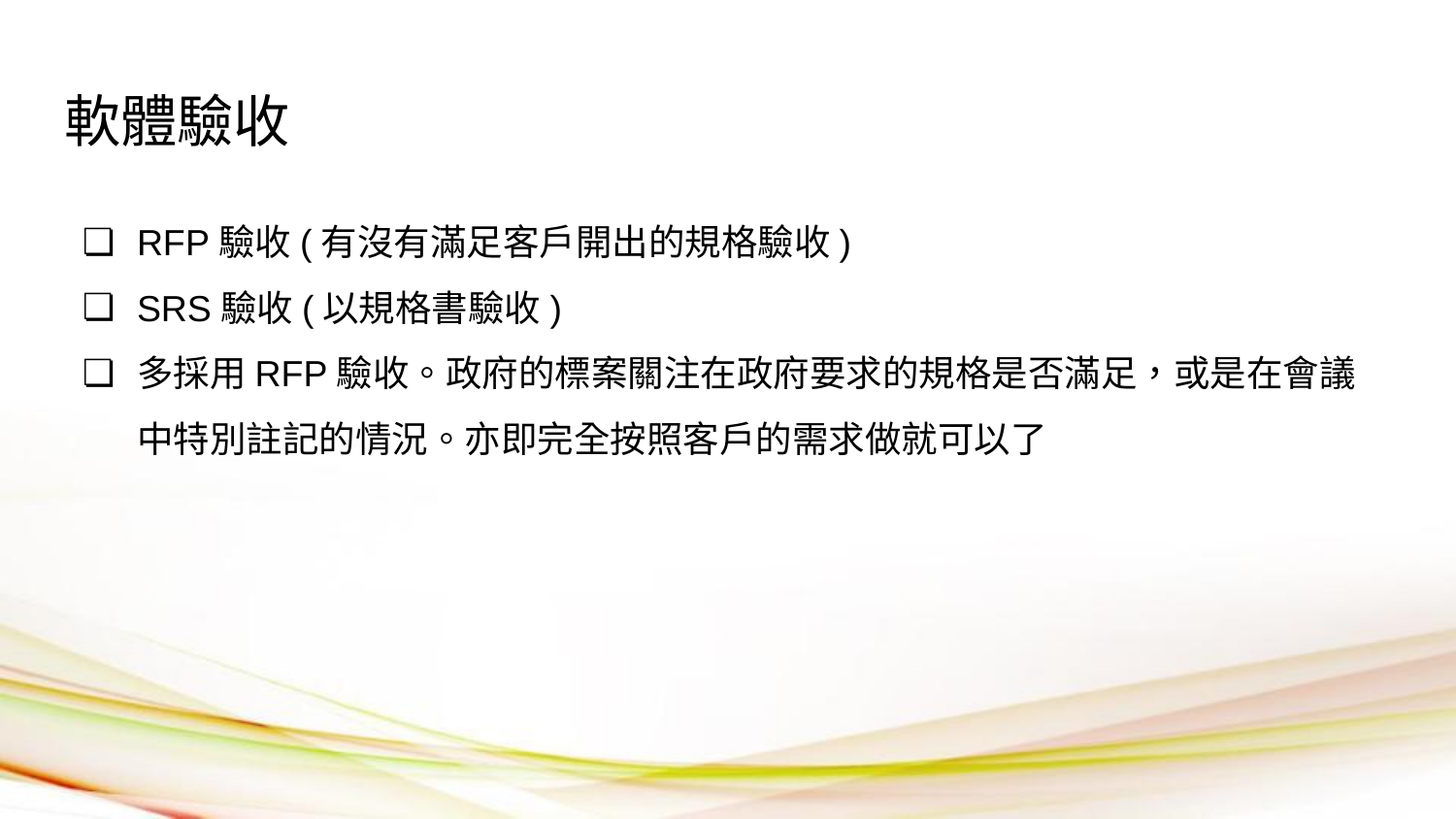

# 軟體驗收
RFP驗收(有沒有滿足客戶開出的規格驗收)
SRS驗收(以規格書驗收)
多採用RFP驗收。政府的標案關注在政府要求的規格是否滿足，或是在會議中特別註記的情況。亦即完全按照客戶的需求做就可以了